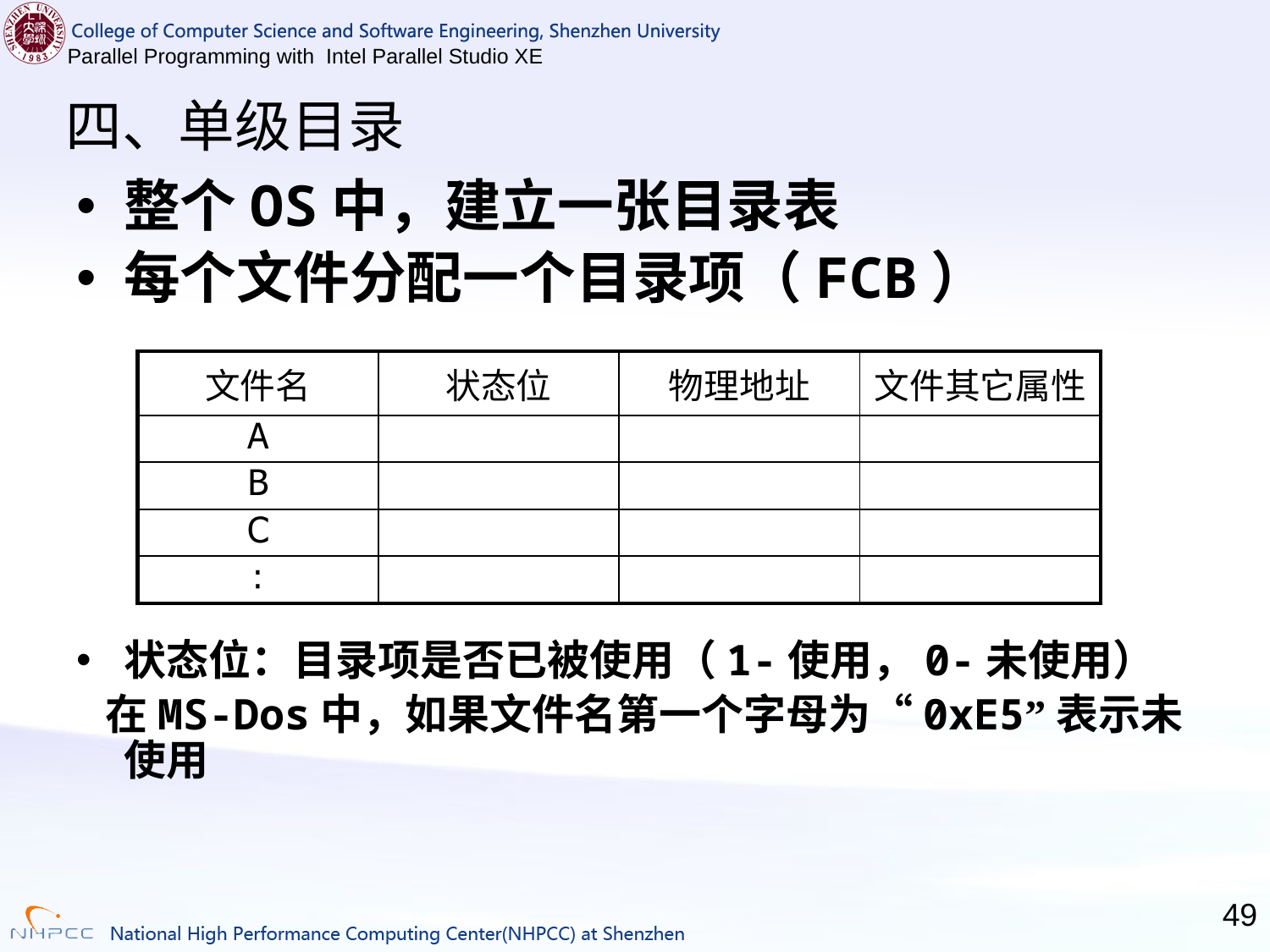

# 四、单级目录
整个OS中，建立一张目录表
每个文件分配一个目录项（FCB）

状态位：目录项是否已被使用（1-使用，0-未使用）
  在MS-Dos中，如果文件名第一个字母为“0xE5”表示未使用
| 文件名 | 状态位 | 物理地址 | 文件其它属性 |
| --- | --- | --- | --- |
| A |  |  |  |
| B |  |  |  |
| C |  |  |  |
| : |  |  |  |
49